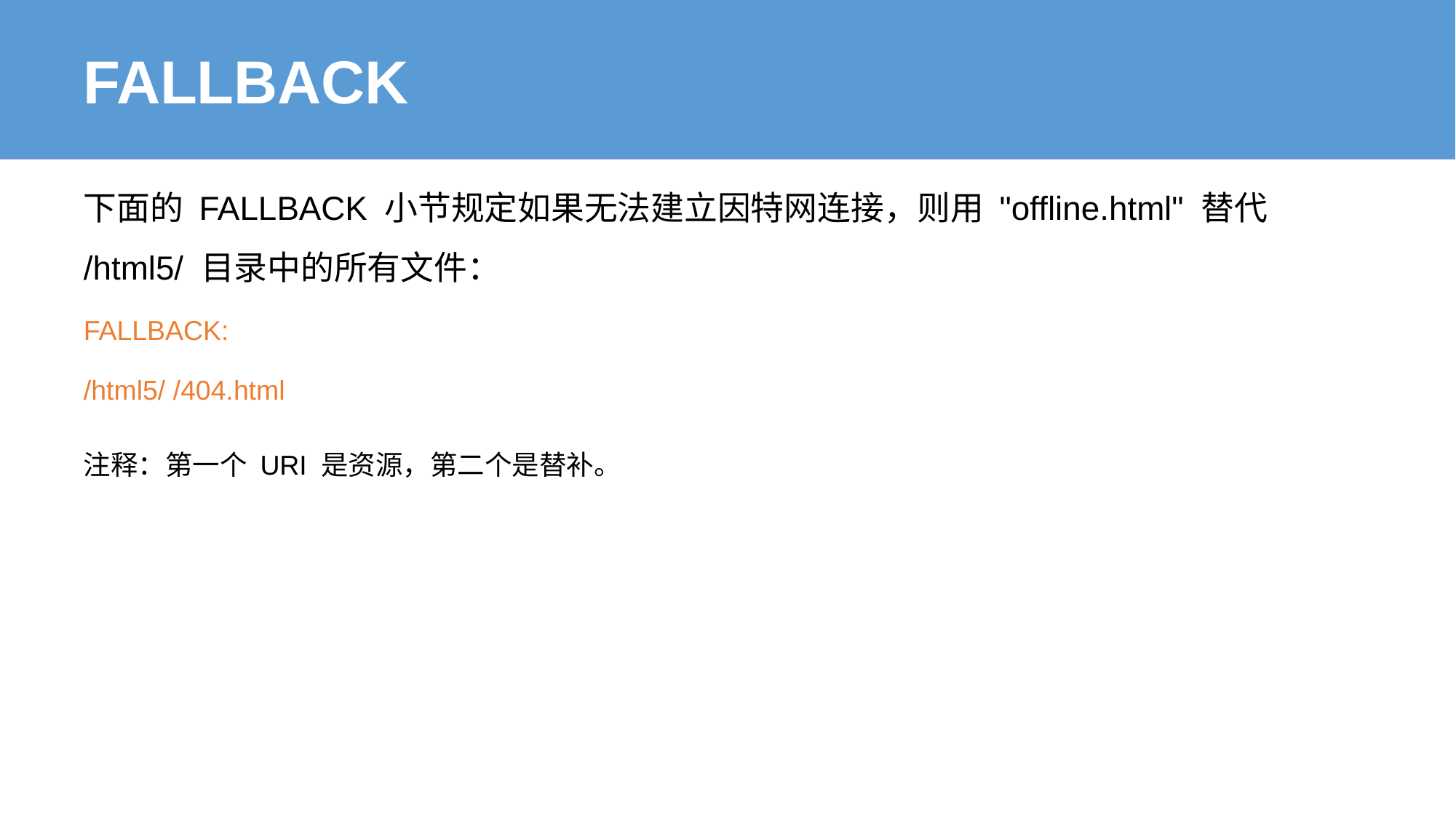

# FALLBACK
下面的 FALLBACK 小节规定如果无法建立因特网连接，则用 "offline.html" 替代 /html5/ 目录中的所有文件：
FALLBACK:
/html5/ /404.html
注释：第一个 URI 是资源，第二个是替补。